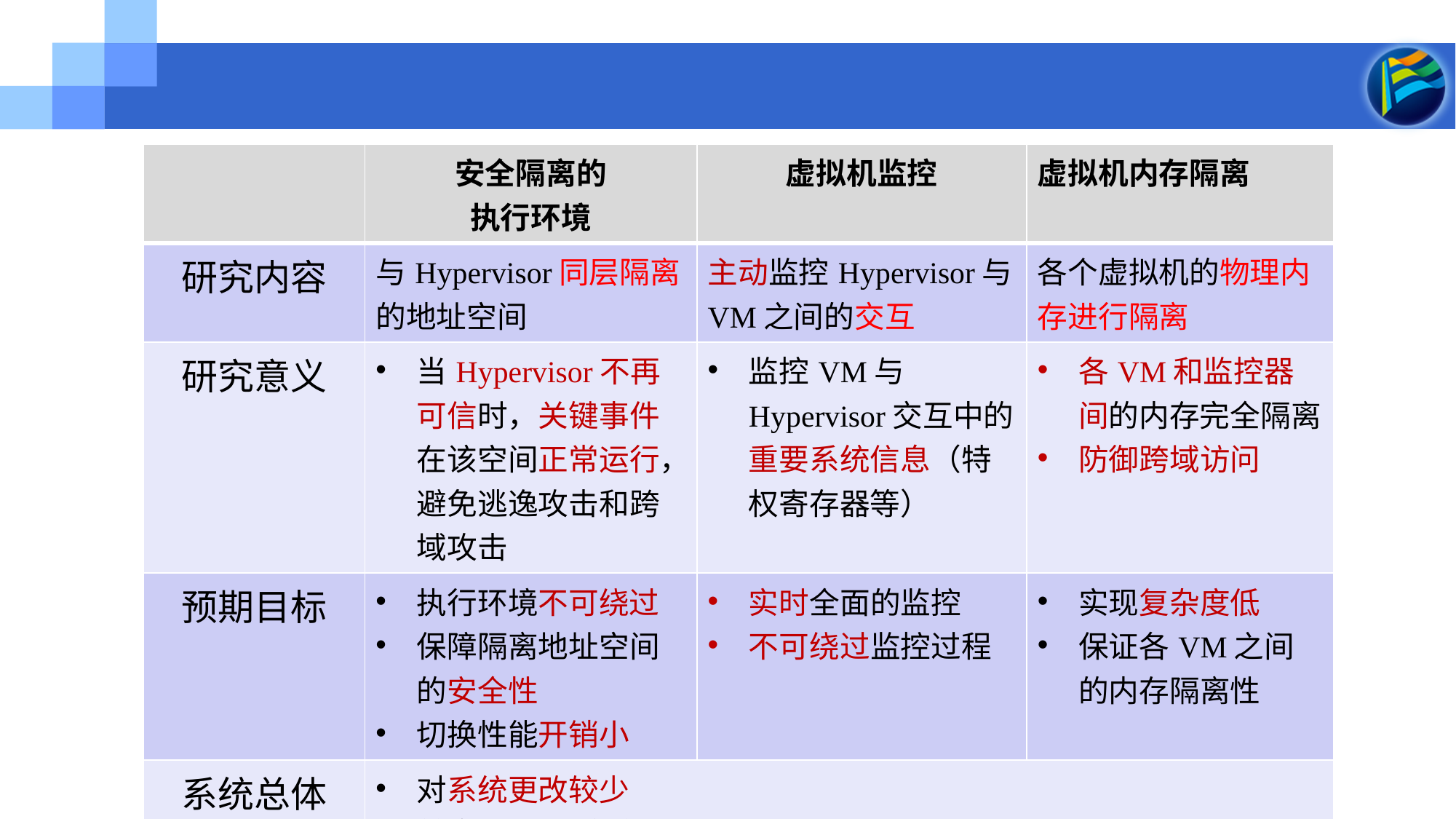

#
|  | 安全隔离的 执行环境 | 虚拟机监控 | 虚拟机内存隔离 |
| --- | --- | --- | --- |
| 研究内容 | 与Hypervisor同层隔离的地址空间 | 主动监控Hypervisor与VM之间的交互 | 各个虚拟机的物理内存进行隔离 |
| 研究意义 | 当Hypervisor不再可信时，关键事件在该空间正常运行，避免逃逸攻击和跨域攻击 | 监控VM与Hypervisor交互中的重要系统信息（特权寄存器等） | 各VM和监控器间的内存完全隔离 防御跨域访问 |
| 预期目标 | 执行环境不可绕过 保障隔离地址空间的安全性 切换性能开销小 | 实时全面的监控 不可绕过监控过程 | 实现复杂度低 保证各VM之间的内存隔离性 |
| 系统总体 目标 | 对系统更改较少 兼容CPU平台多 |  |  |